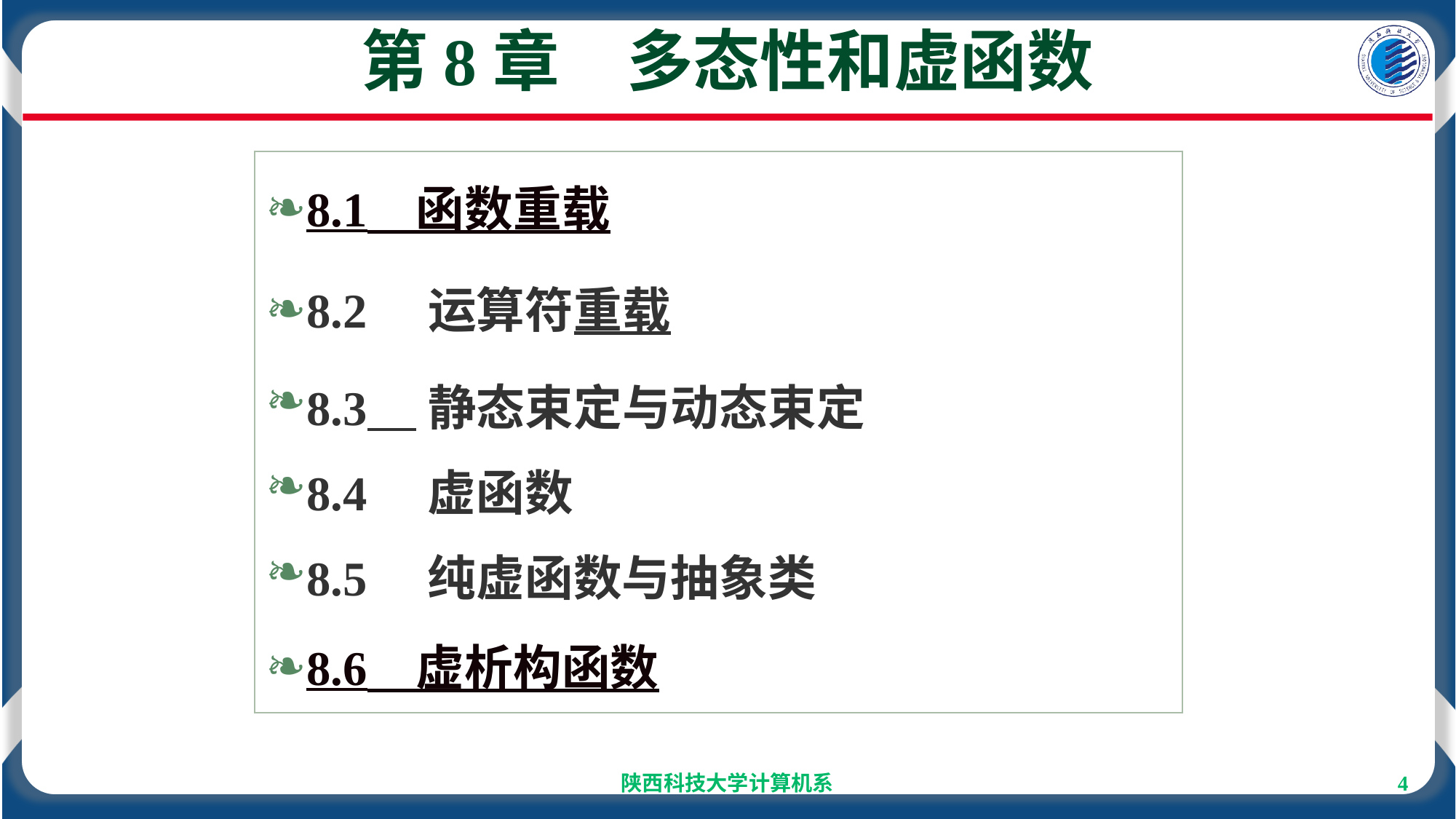

# 第8章　多态性和虚函数
8.1　函数重载
8.2    运算符重载
8.3    静态束定与动态束定
8.4　虚函数
8.5　纯虚函数与抽象类
8.6　虚析构函数
陕西科技大学计算机系
4